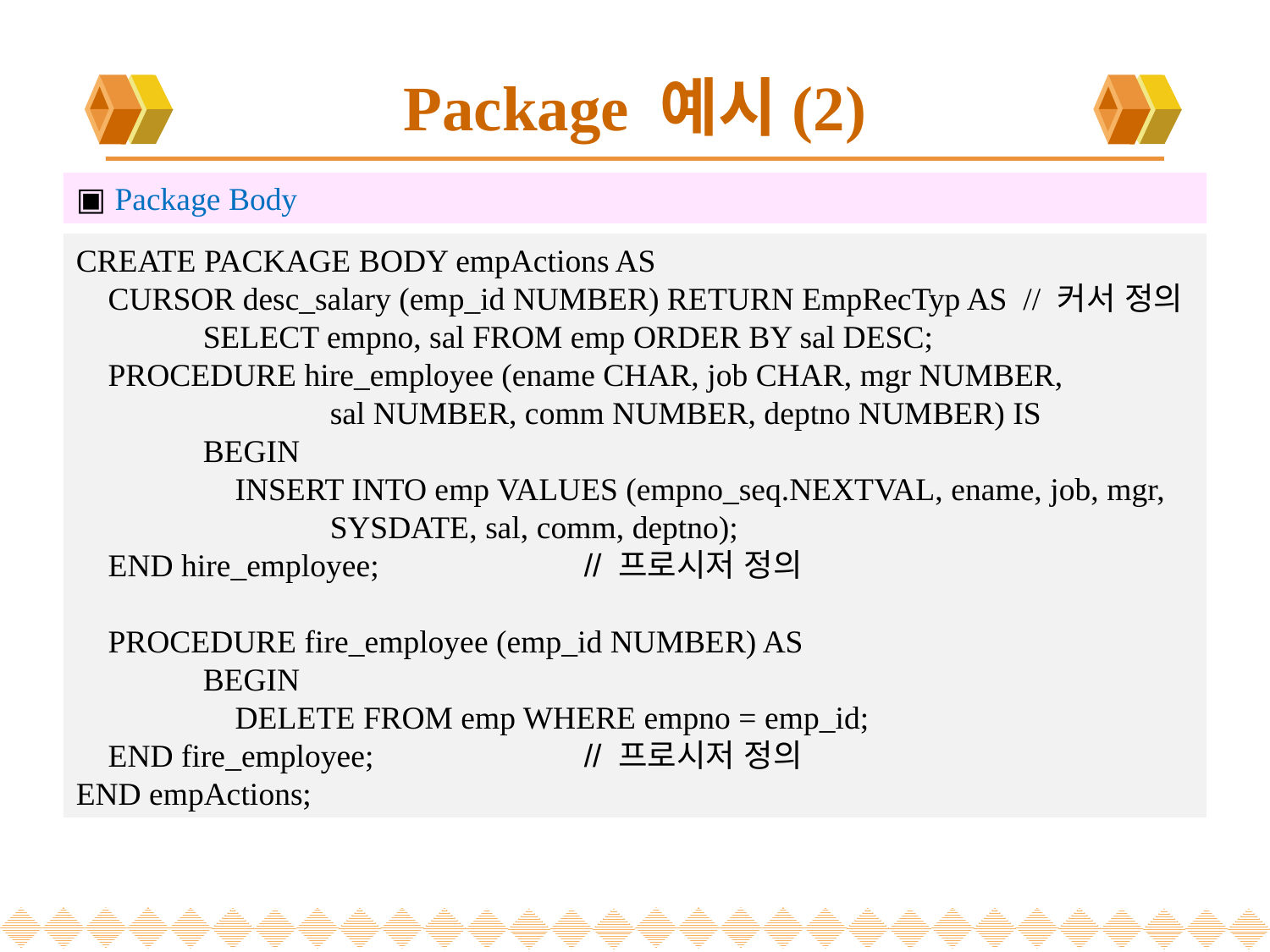

# Package 예시(2)
▣ Package Body
CREATE PACKAGE BODY empActions AS
    CURSOR desc_salary (emp_id NUMBER) RETURN EmpRecTyp AS  // 커서 정의
	SELECT empno, sal FROM emp ORDER BY sal DESC;
    PROCEDURE hire_employee (ename CHAR, job CHAR, mgr NUMBER,
		sal NUMBER, comm NUMBER, deptno NUMBER) IS
	BEGIN
	    INSERT INTO emp VALUES (empno_seq.NEXTVAL, ename, job, mgr,
		SYSDATE, sal, comm, deptno);
    END hire_employee;		// 프로시저 정의

    PROCEDURE fire_employee (emp_id NUMBER) AS				BEGIN
	    DELETE FROM emp WHERE empno = emp_id;
    END fire_employee;		// 프로시저 정의
END empActions;